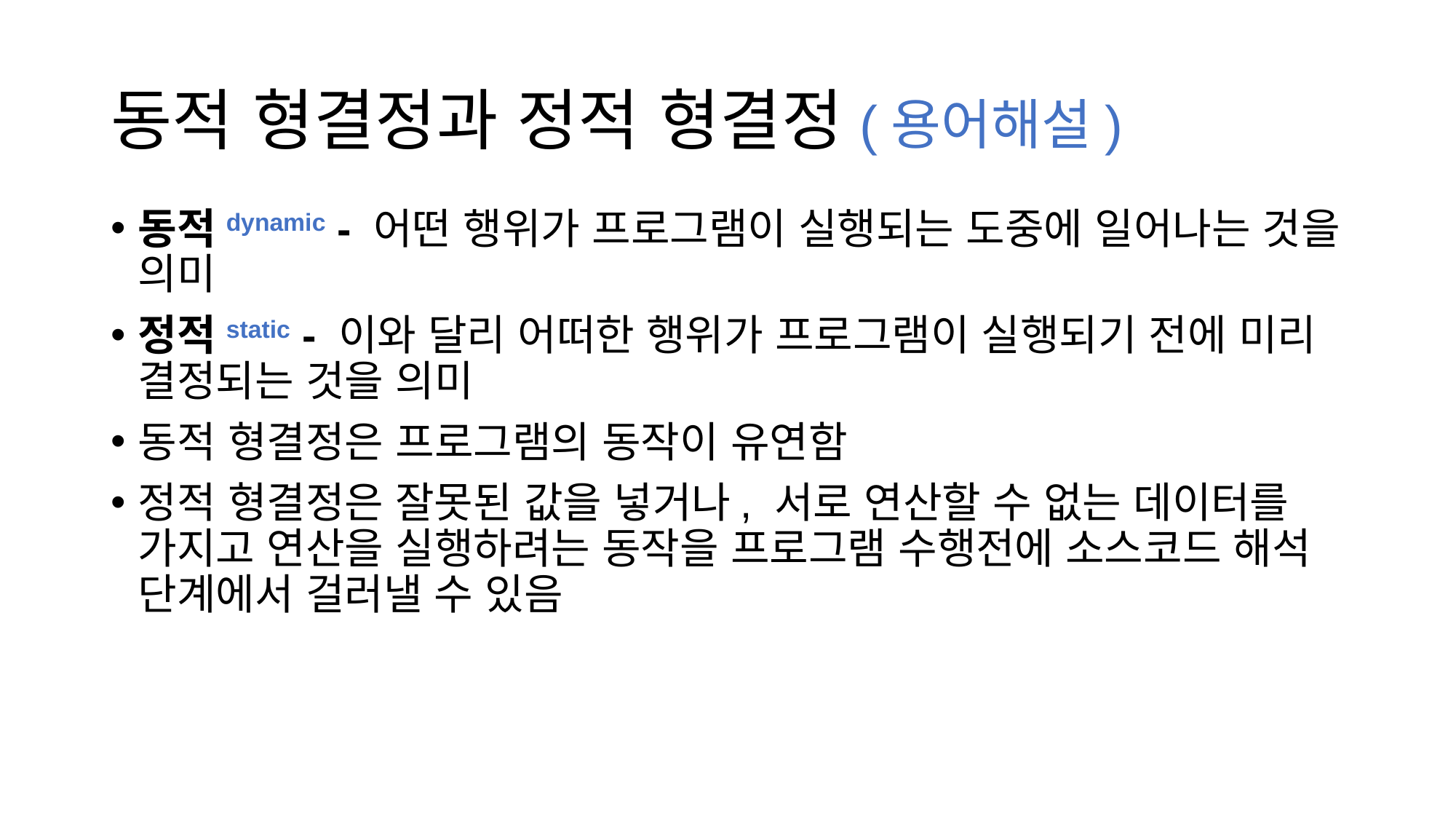

# 동적 형결정과 정적 형결정(용어해설)
동적dynamic - 어떤 행위가 프로그램이 실행되는 도중에 일어나는 것을 의미
정적static - 이와 달리 어떠한 행위가 프로그램이 실행되기 전에 미리 결정되는 것을 의미
동적 형결정은 프로그램의 동작이 유연함
정적 형결정은 잘못된 값을 넣거나, 서로 연산할 수 없는 데이터를 가지고 연산을 실행하려는 동작을 프로그램 수행전에 소스코드 해석 단계에서 걸러낼 수 있음